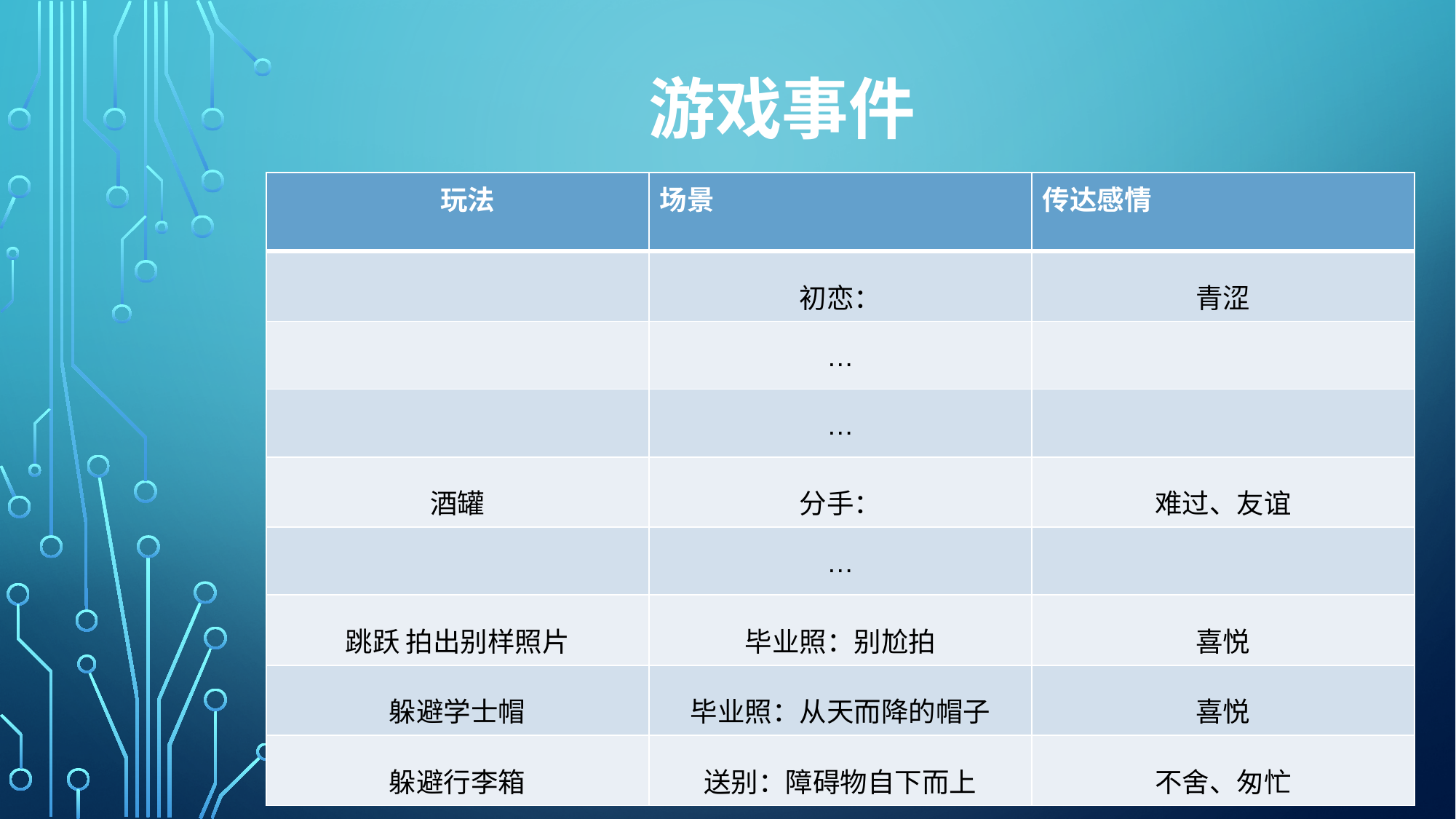

# 游戏事件
| 玩法 | 场景 | 传达感情 |
| --- | --- | --- |
|  | 初恋： | 青涩 |
|  | … |  |
|  | … |  |
| 酒罐 | 分手： | 难过、友谊 |
|  | … |  |
| 跳跃 拍出别样照片 | 毕业照：别尬拍 | 喜悦 |
| 躲避学士帽 | 毕业照：从天而降的帽子 | 喜悦 |
| 躲避行李箱 | 送别：障碍物自下而上 | 不舍、匆忙 |